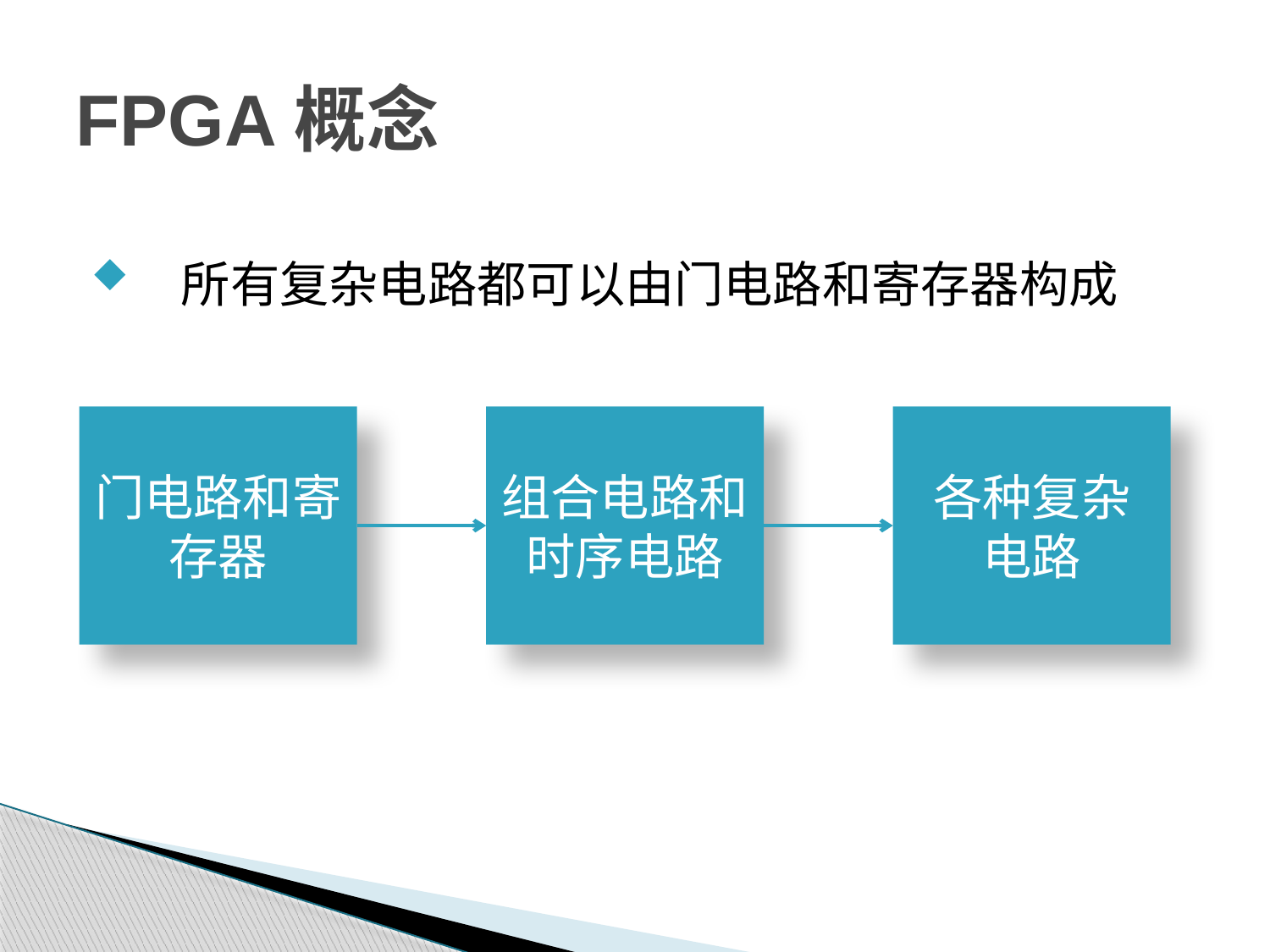

# FPGA概念
   所有复杂电路都可以由门电路和寄存器构成
门电路和寄存器
组合电路和时序电路
各种复杂
电路